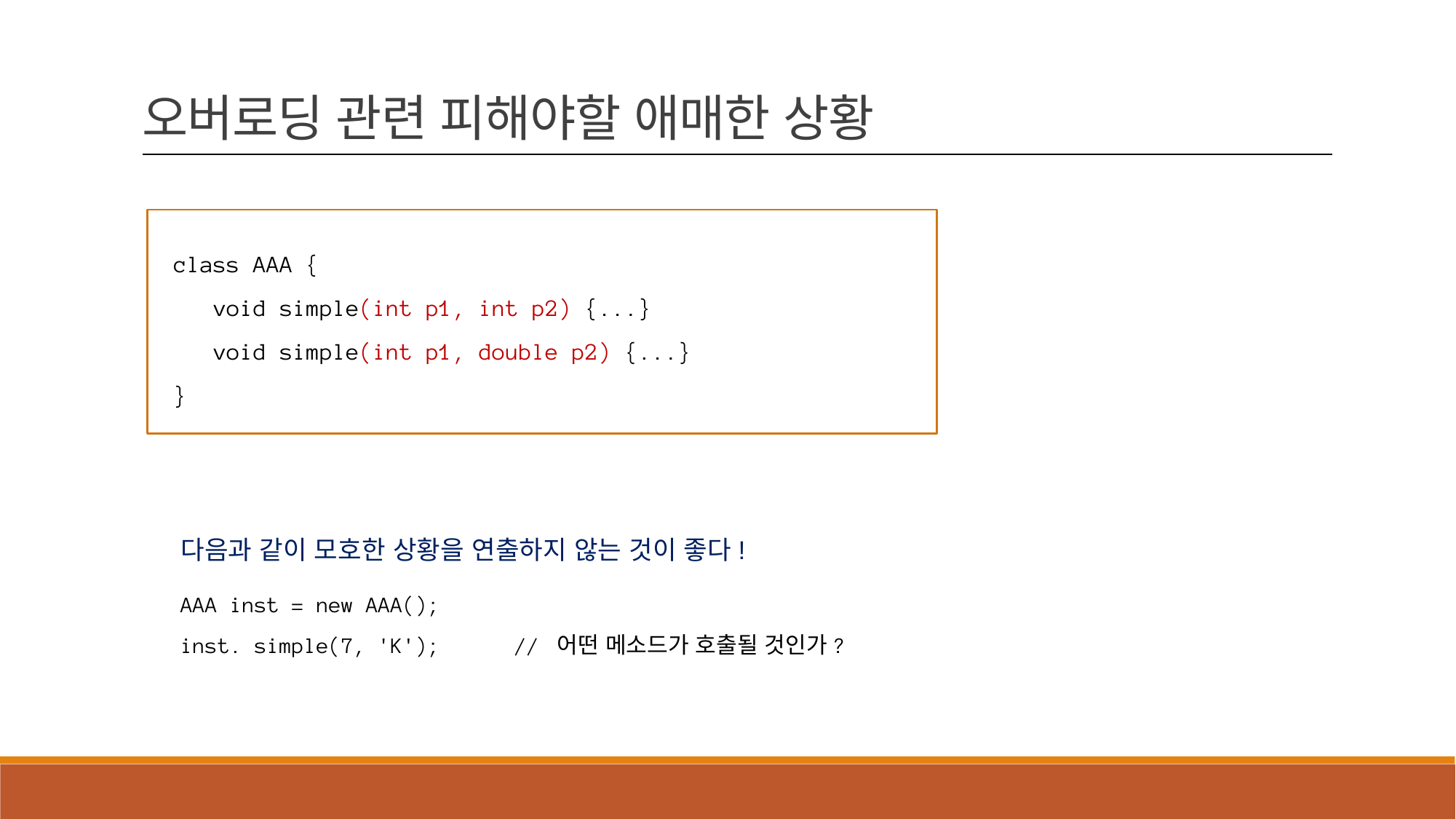

오버로딩 관련 피해야할 애매한 상황

class AAA {
   void simple(int p1, int p2) {...}
   void simple(int p1, double p2) {...}
}
다음과 같이 모호한 상황을 연출하지 않는 것이 좋다!
AAA inst = new AAA();
inst. simple(7, 'K');      // 어떤 메소드가 호출될 것인가?